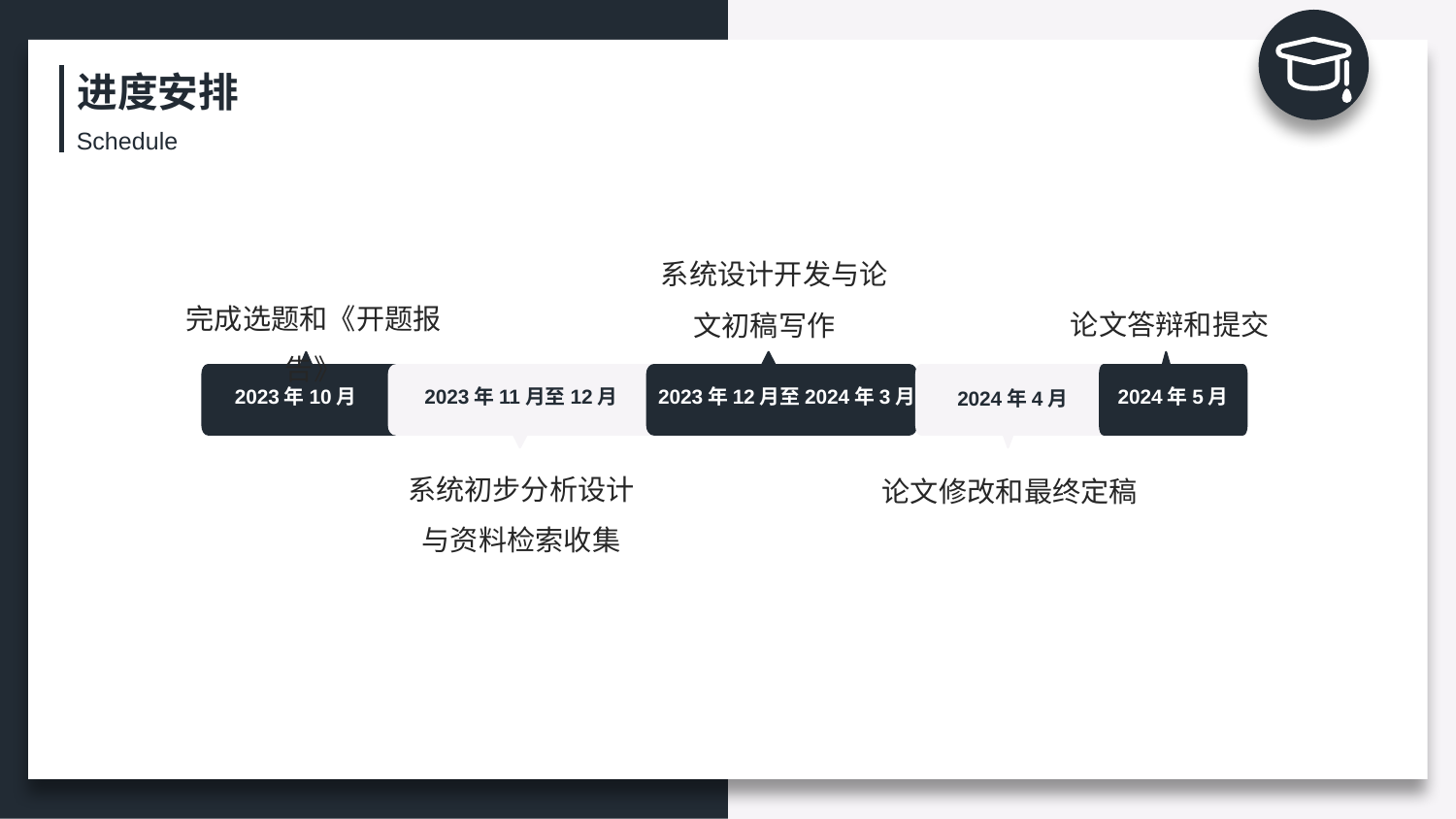

进度安排
Schedule
系统设计开发与论文初稿写作
完成选题和《开题报告》
论文答辩和提交

2023年12月至2024年3月
2024年5月
2023年11月至12月
2023年10月
2024年4月
系统初步分析设计
与资料检索收集
论文修改和最终定稿